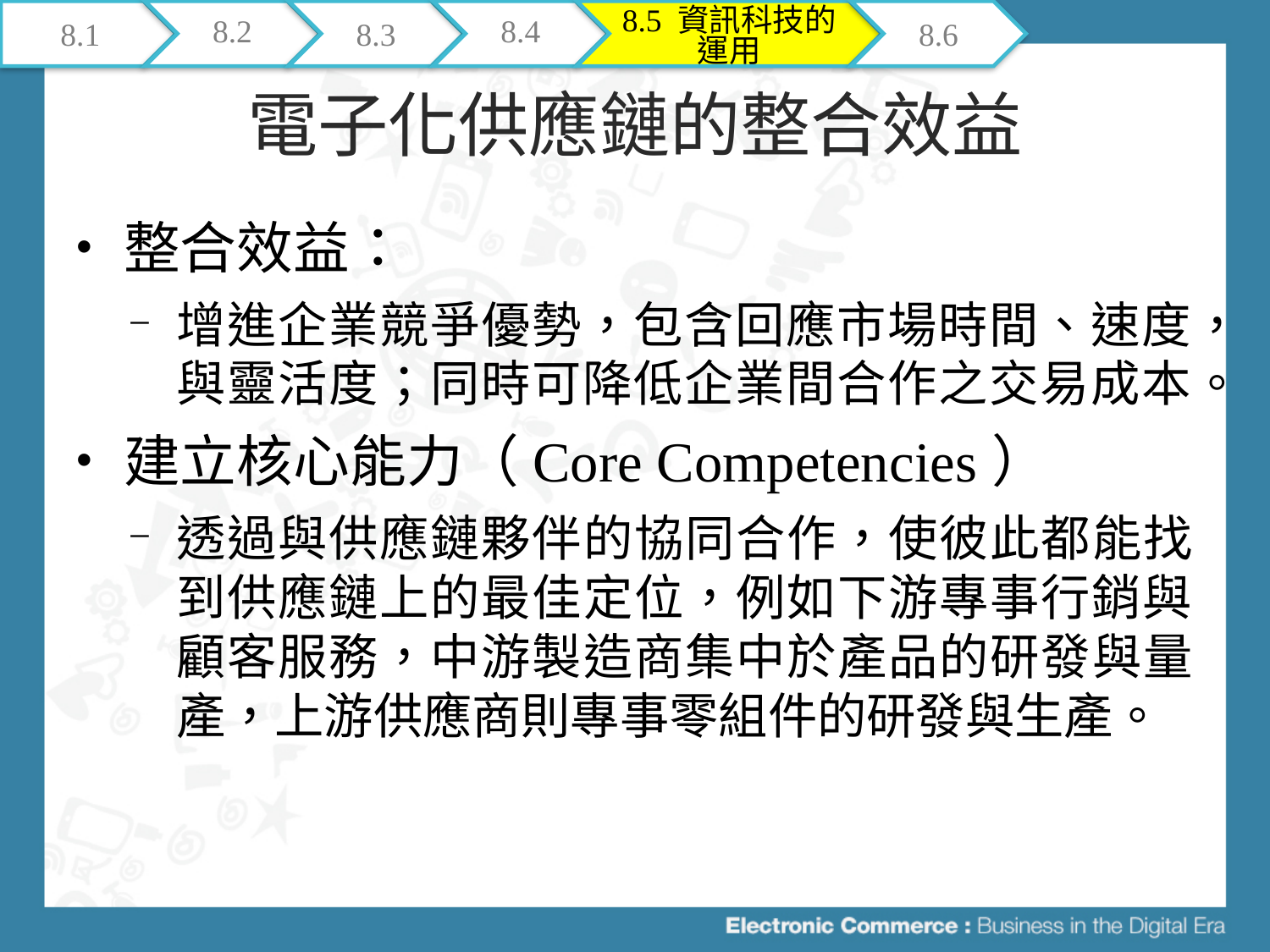

8.1
8.2
8.3
8.4
8.5 資訊科技的運用
8.6
# 電子化供應鏈的整合效益
整合效益：
增進企業競爭優勢，包含回應市場時間、速度，與靈活度；同時可降低企業間合作之交易成本。
建立核心能力（Core Competencies）
透過與供應鏈夥伴的協同合作，使彼此都能找到供應鏈上的最佳定位，例如下游專事行銷與顧客服務，中游製造商集中於產品的研發與量產，上游供應商則專事零組件的研發與生產。